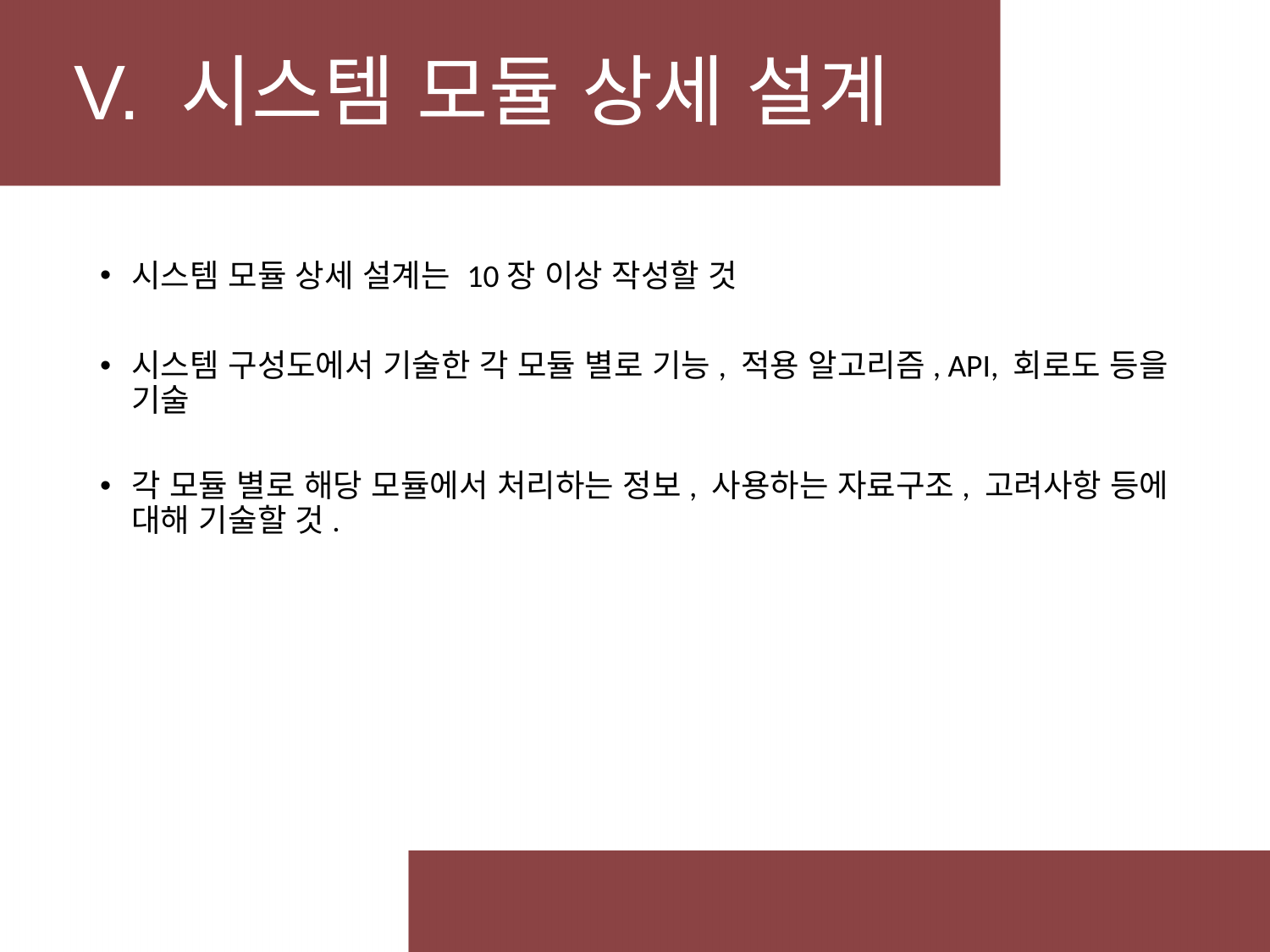

# V. 시스템 모듈 상세 설계
시스템 모듈 상세 설계는 10장 이상 작성할 것
시스템 구성도에서 기술한 각 모듈 별로 기능, 적용 알고리즘, API, 회로도 등을 기술
각 모듈 별로 해당 모듈에서 처리하는 정보, 사용하는 자료구조, 고려사항 등에 대해 기술할 것.